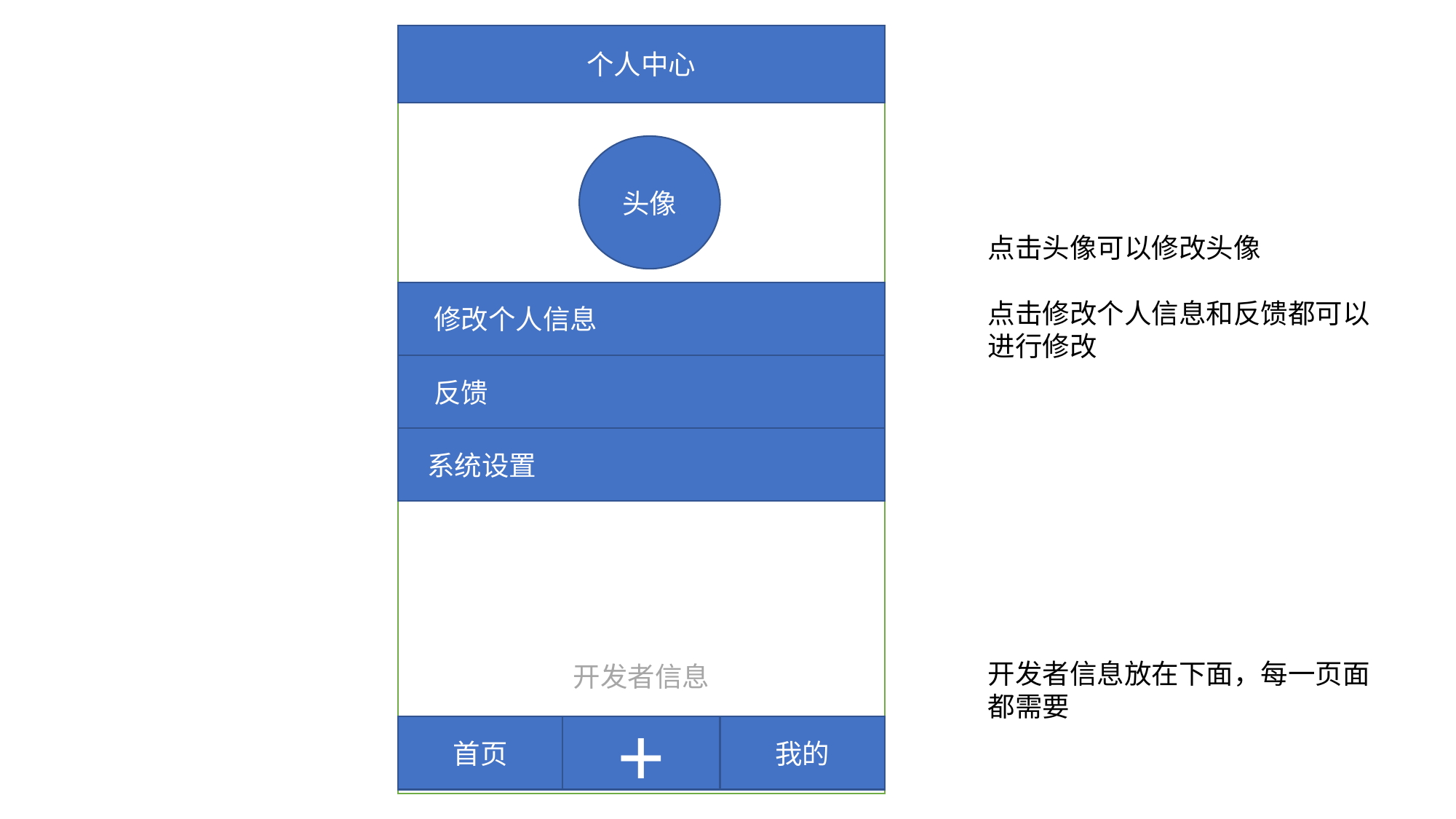

个人中心
头像
点击头像可以修改头像

点击修改个人信息和反馈都可以进行修改

开发者信息放在下面，每一页面都需要
   修改个人信息
   反馈
  系统设置
开发者信息
+

首页
我的